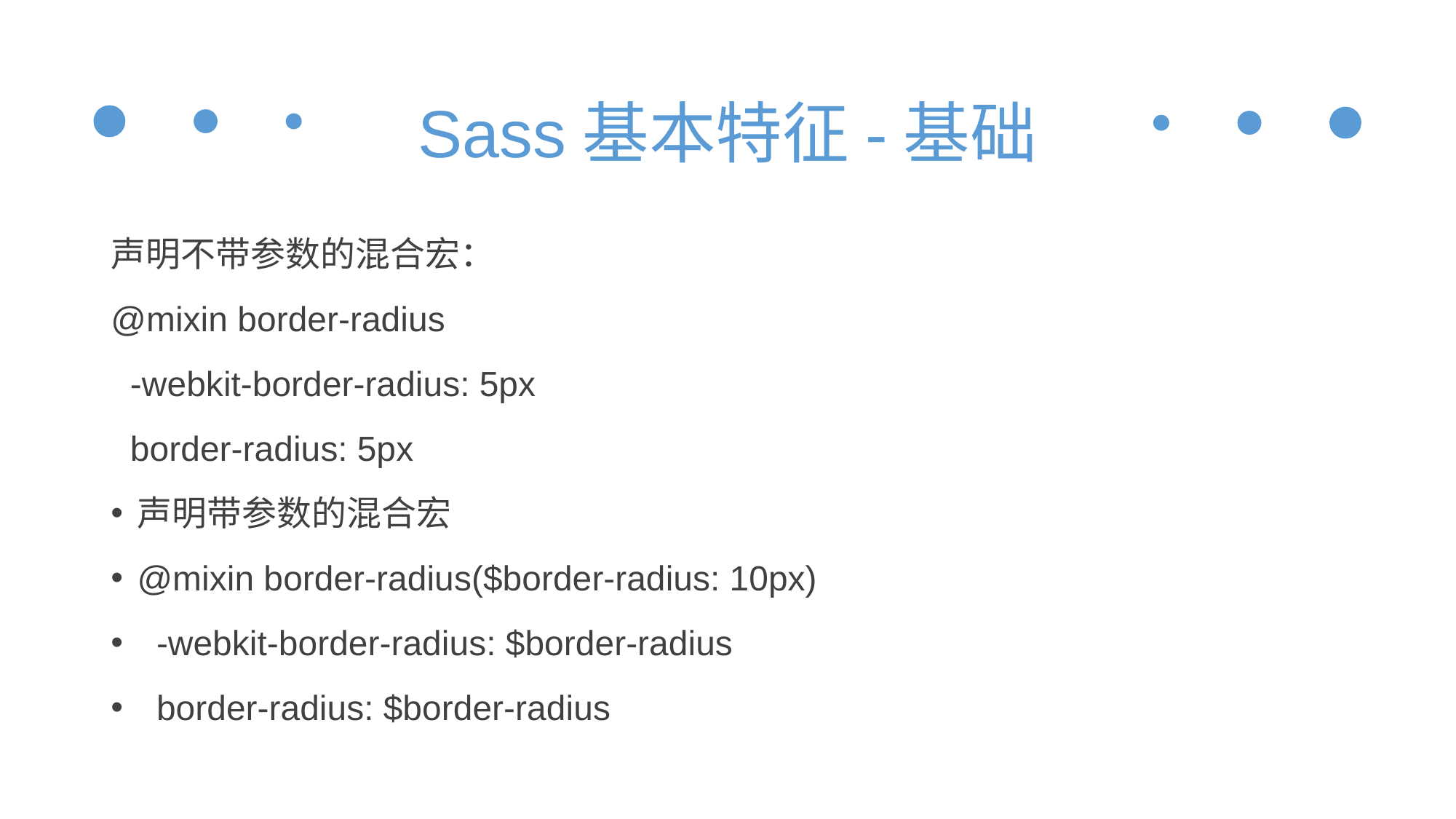

# Sass基本特征-基础
声明不带参数的混合宏：
@mixin border-radius
  -webkit-border-radius: 5px
  border-radius: 5px
声明带参数的混合宏
@mixin border-radius($border-radius: 10px)
  -webkit-border-radius: $border-radius
  border-radius: $border-radius